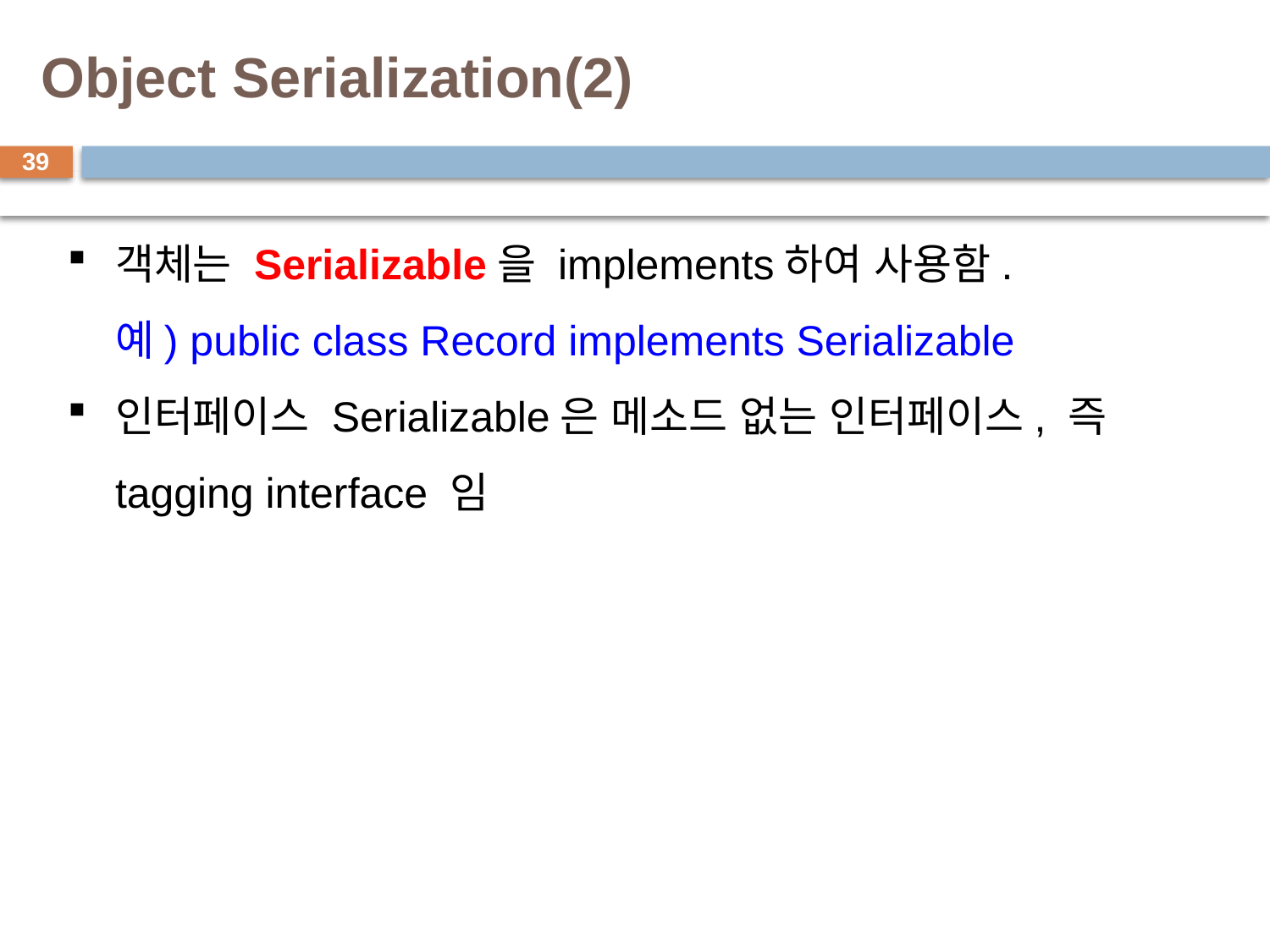

# Object Serialization(2)
39
객체는 Serializable을 implements하여 사용함.
예) public class Record implements Serializable
인터페이스 Serializable은 메소드 없는 인터페이스, 즉 tagging interface 임